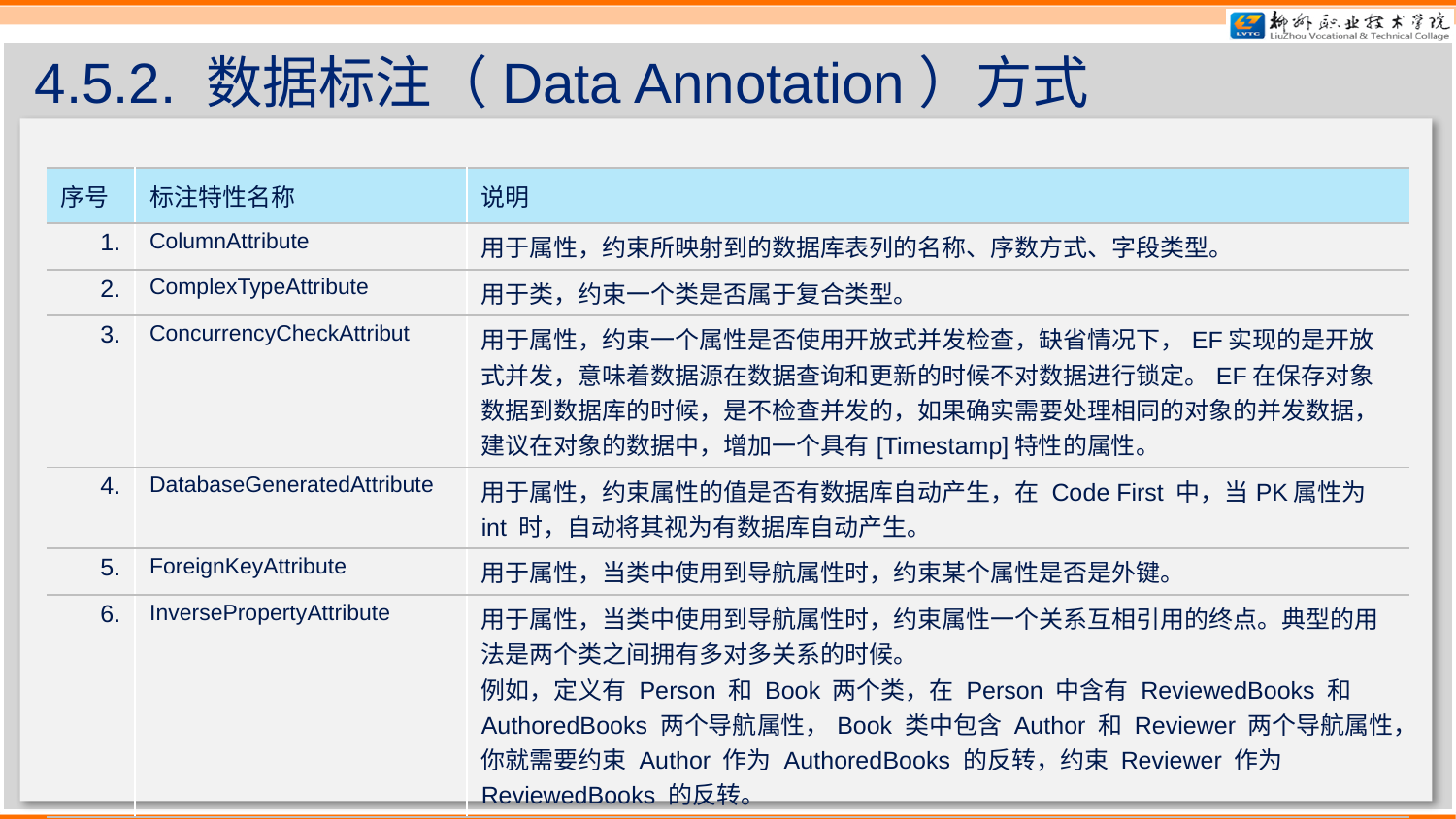

# 4.5.2. 数据标注（Data Annotation）方式
| 序号 | 标注特性名称 | 说明 |
| --- | --- | --- |
| 1. | ColumnAttribute | 用于属性，约束所映射到的数据库表列的名称、序数方式、字段类型。 |
| 2. | ComplexTypeAttribute | 用于类，约束一个类是否属于复合类型。 |
| 3. | ConcurrencyCheckAttribut | 用于属性，约束一个属性是否使用开放式并发检查，缺省情况下，EF实现的是开放式并发，意味着数据源在数据查询和更新的时候不对数据进行锁定。EF在保存对象数据到数据库的时候，是不检查并发的，如果确实需要处理相同的对象的并发数据，建议在对象的数据中，增加一个具有[Timestamp]特性的属性。 |
| 4. | DatabaseGeneratedAttribute | 用于属性，约束属性的值是否有数据库自动产生，在 Code First 中，当PK属性为 int 时，自动将其视为有数据库自动产生。 |
| 5. | ForeignKeyAttribute | 用于属性，当类中使用到导航属性时，约束某个属性是否是外键。 |
| 6. | InversePropertyAttribute | 用于属性，当类中使用到导航属性时，约束属性一个关系互相引用的终点。典型的用法是两个类之间拥有多对多关系的时候。 例如，定义有 Person 和 Book 两个类，在 Person 中含有 ReviewedBooks 和 AuthoredBooks 两个导航属性，Book 类中包含 Author 和 Reviewer 两个导航属性，你就需要约束 Author 作为 AuthoredBooks 的反转，约束 Reviewer 作为 ReviewedBooks 的反转。 |